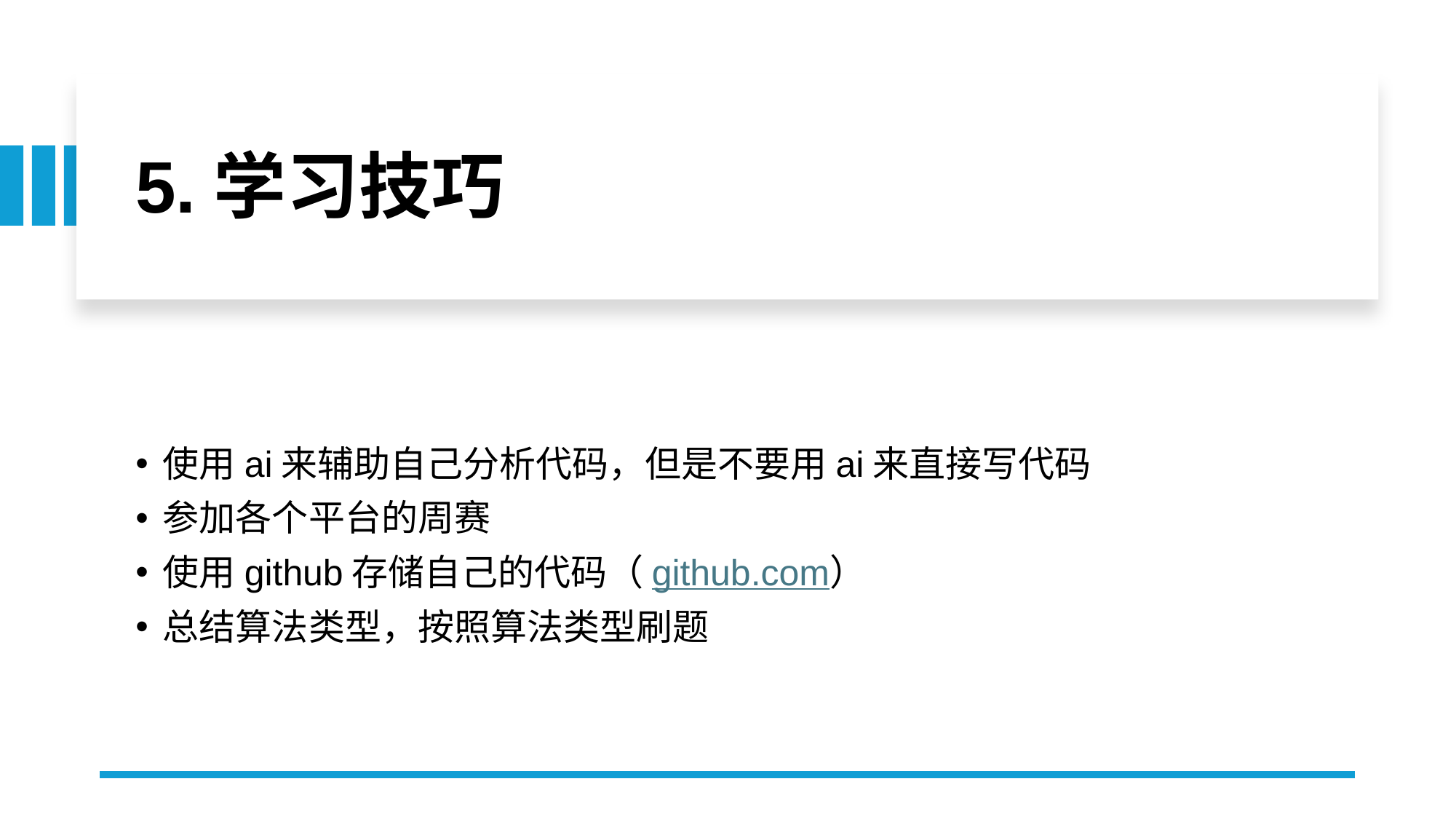

# 5.学习技巧

使用ai来辅助自己分析代码，但是不要用ai来直接写代码
参加各个平台的周赛
使用github存储自己的代码（github.com）
总结算法类型，按照算法类型刷题